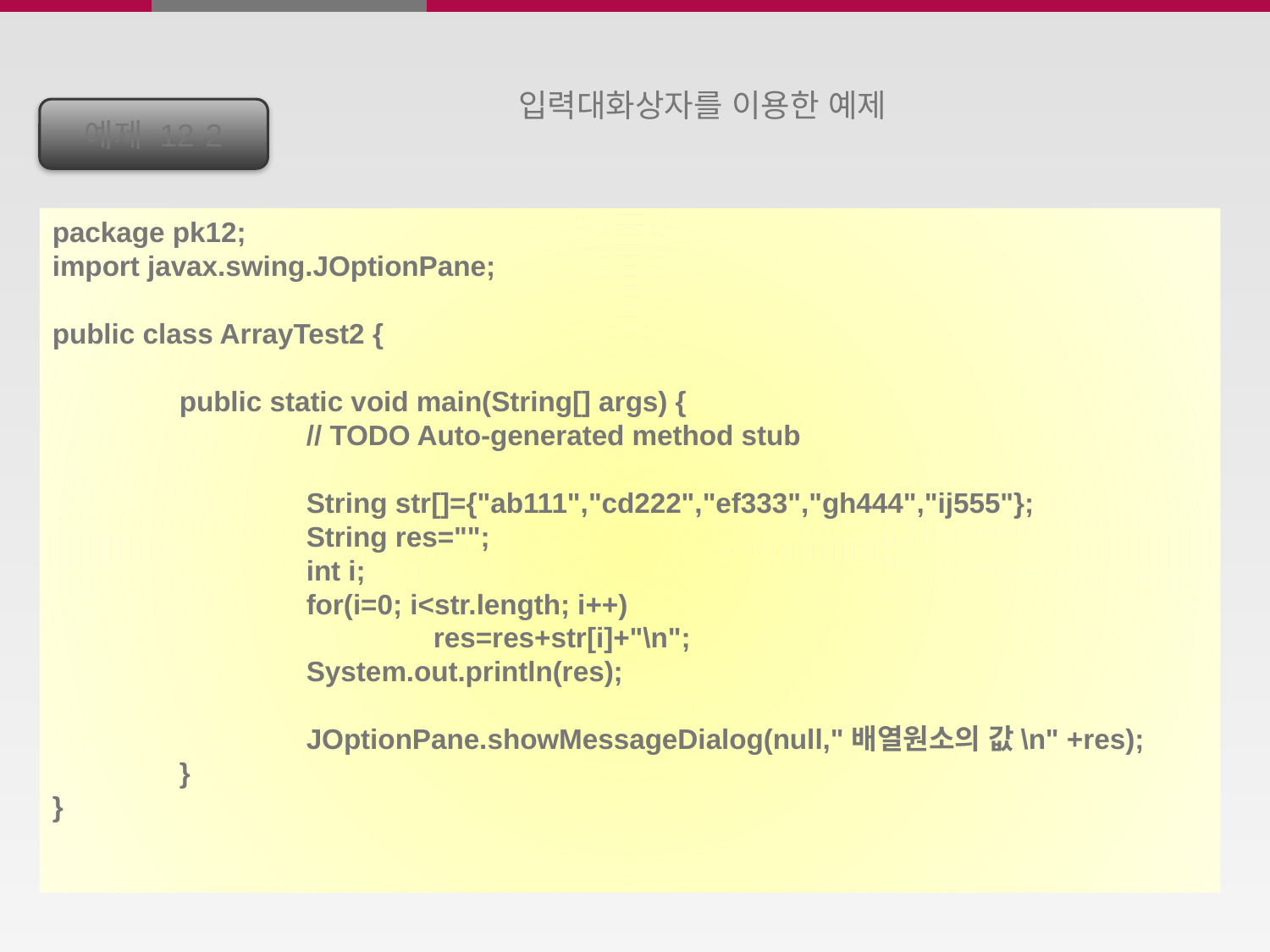

입력대화상자를 이용한 예제
예제 12-2
package pk12;
import javax.swing.JOptionPane;

public class ArrayTest2 {

	public static void main(String[] args) {
		// TODO Auto-generated method stub

		String str[]={"ab111","cd222","ef333","gh444","ij555"};
		String res="";
		int i;
		for(i=0; i<str.length; i++)
			res=res+str[i]+"\n";
		System.out.println(res);

		JOptionPane.showMessageDialog(null,"배열원소의 값\n" +res);
	}
}